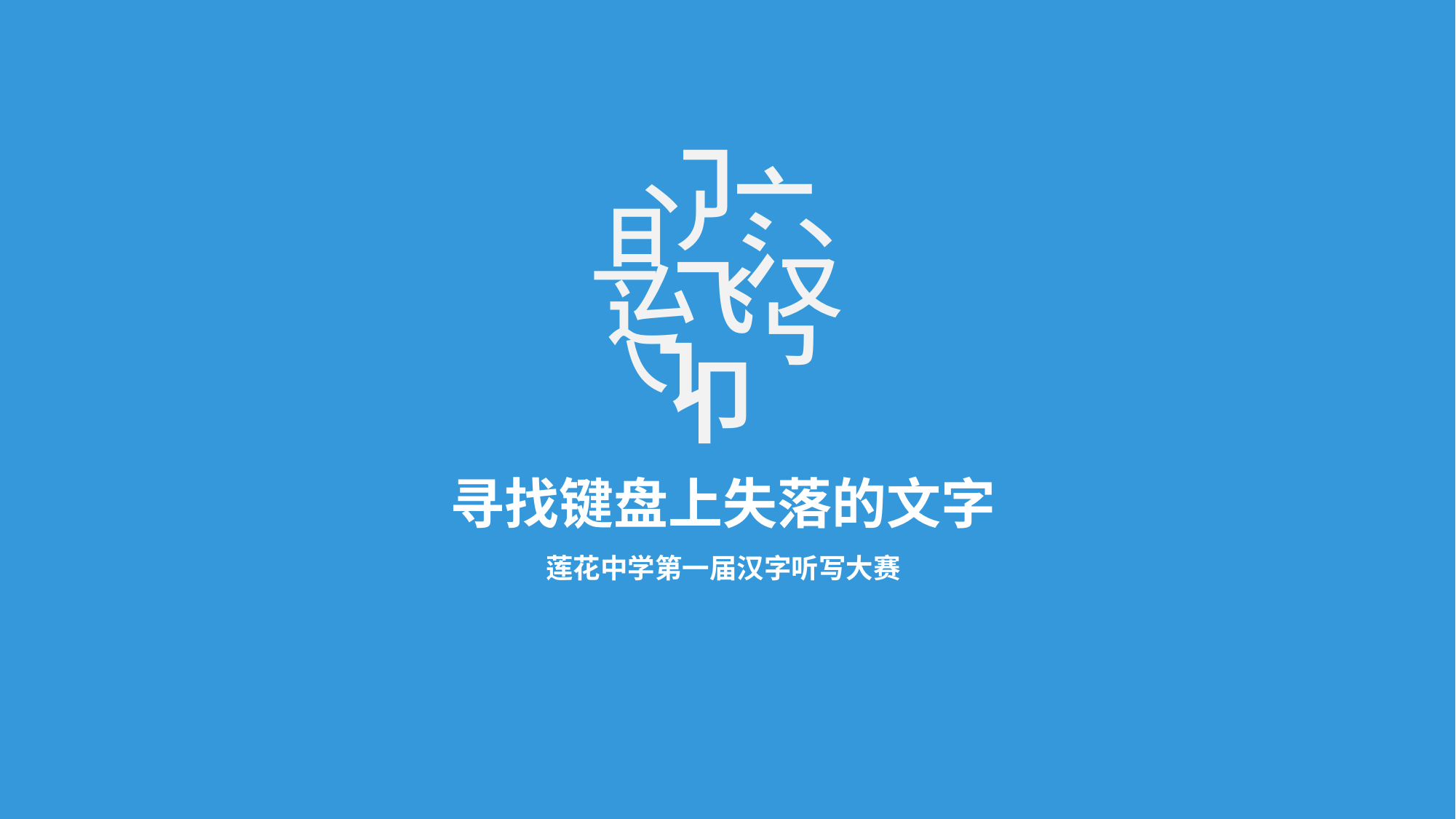

㇆
亠
丶
丿
丶
日
氵
一
飞
又
厶
辶
㇉
㇊
㇏
卩
寻找键盘上失落的文字
莲花中学第一届汉字听写大赛